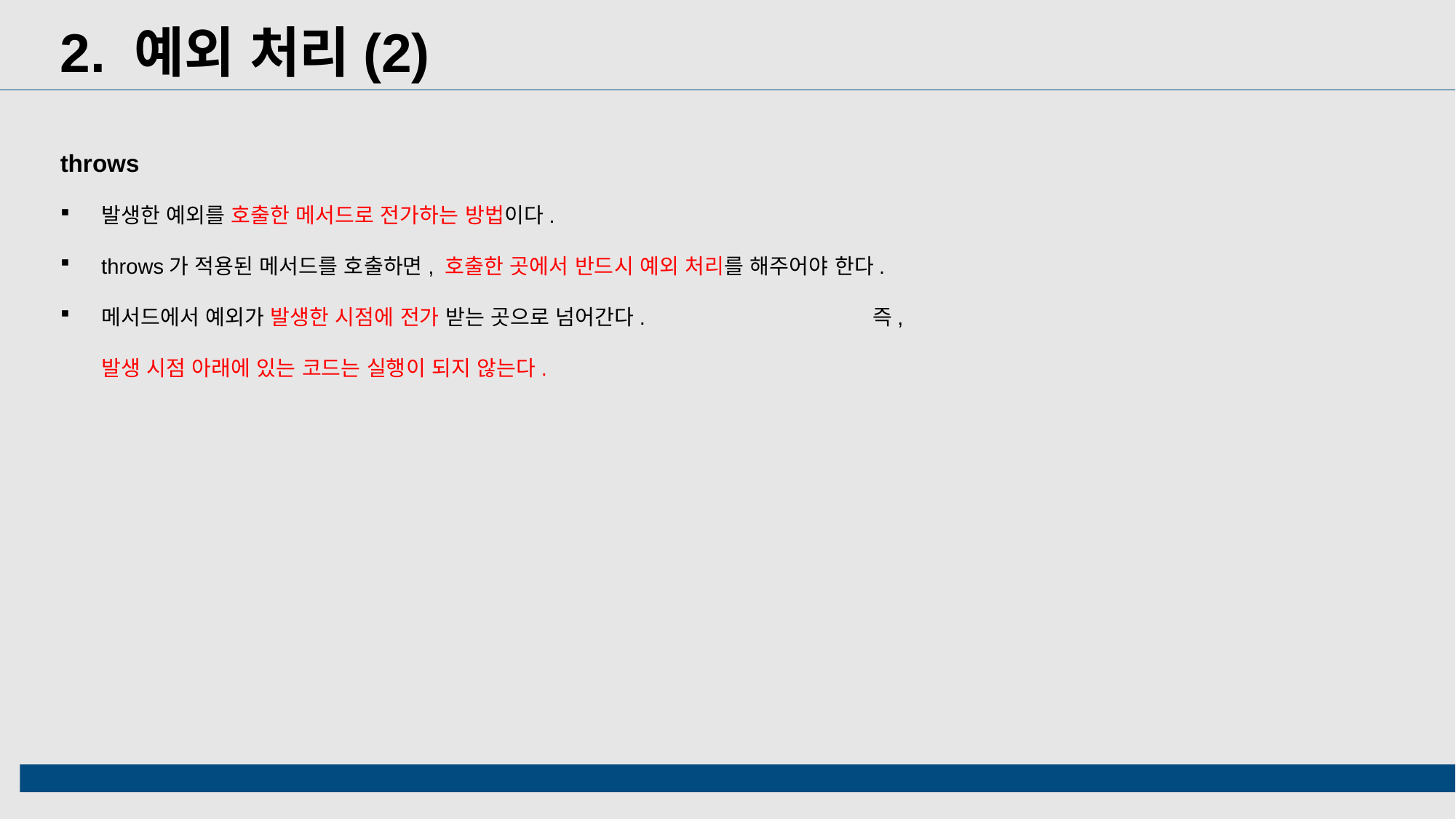

2. 예외 처리(2)
throws
발생한 예외를 호출한 메서드로 전가하는 방법이다.
throws가 적용된 메서드를 호출하면, 호출한 곳에서 반드시 예외 처리를 해주어야 한다.
메서드에서 예외가 발생한 시점에 전가 받는 곳으로 넘어간다.                                     즉, 발생 시점 아래에 있는 코드는 실행이 되지 않는다.